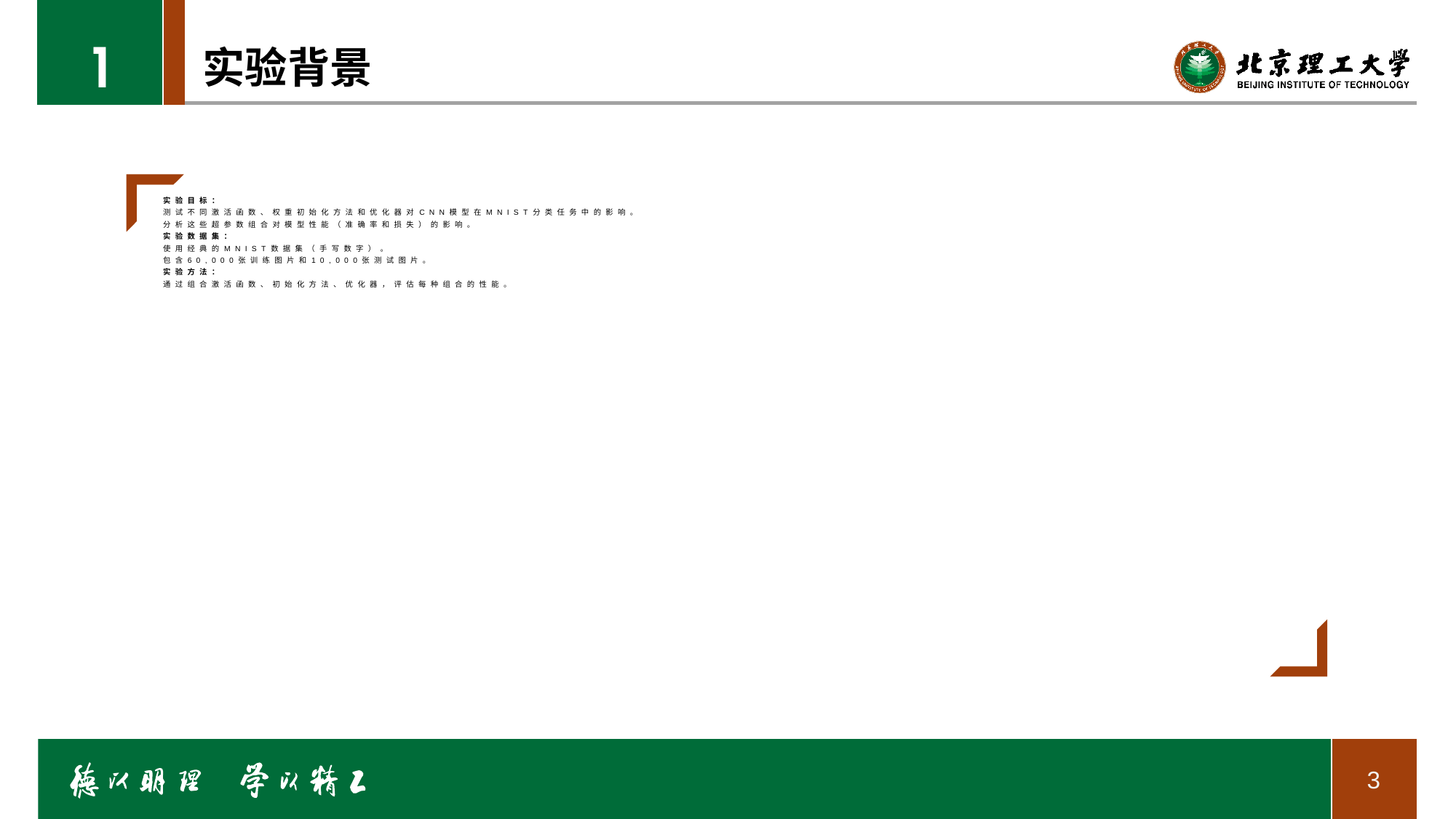

1
# 实验背景

实验目标：
测试不同激活函数、权重初始化方法和优化器对CNN模型在MNIST分类任务中的影响。
分析这些超参数组合对模型性能（准确率和损失）的影响。
实验数据集：
使用经典的MNIST数据集（手写数字）。
包含60,000张训练图片和10,000张测试图片。
实验方法：
通过组合激活函数、初始化方法、优化器，评估每种组合的性能。